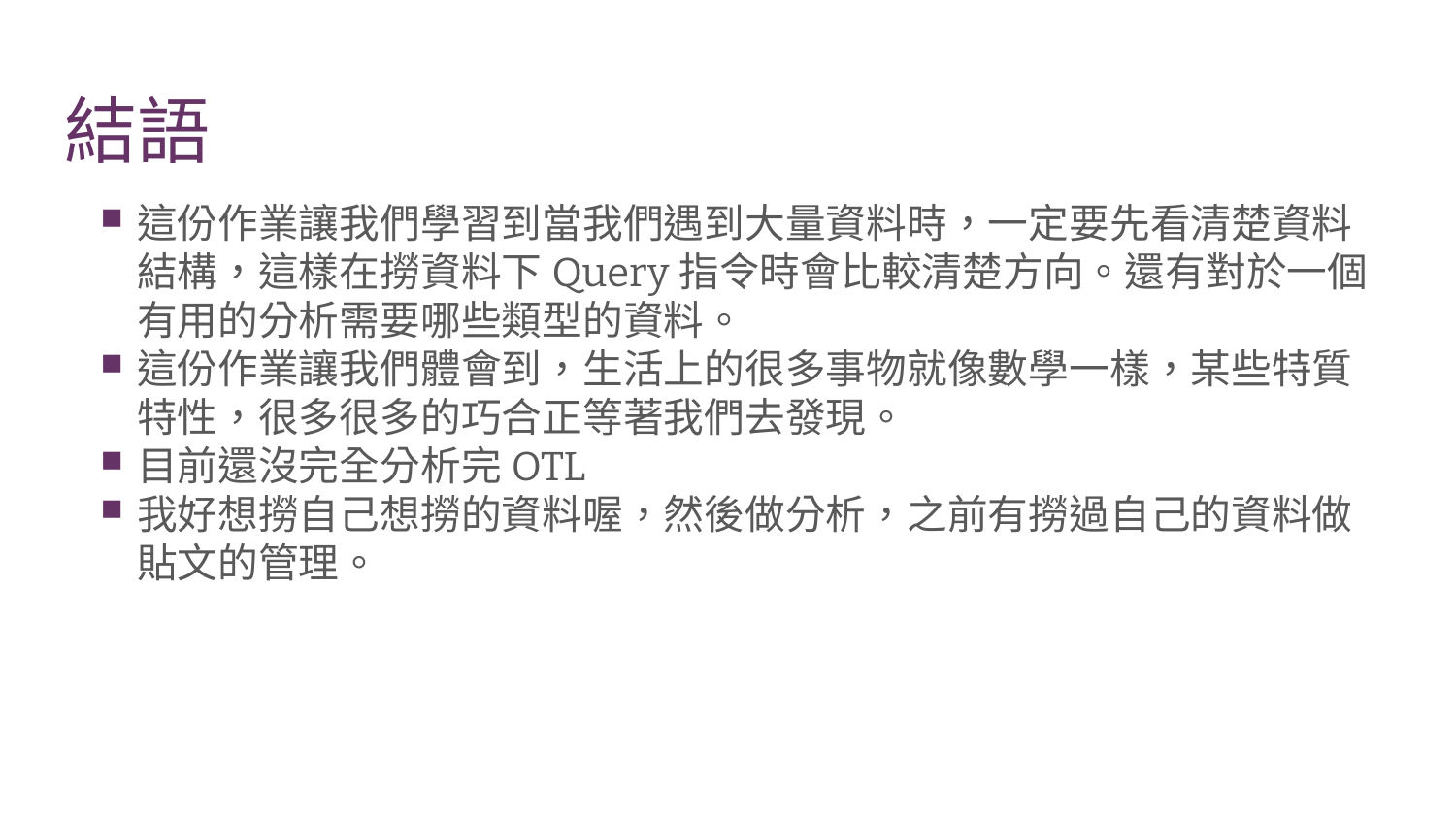

# 結語
這份作業讓我們學習到當我們遇到大量資料時，一定要先看清楚資料結構，這樣在撈資料下Query指令時會比較清楚方向。還有對於一個有用的分析需要哪些類型的資料。
這份作業讓我們體會到，生活上的很多事物就像數學一樣，某些特質特性，很多很多的巧合正等著我們去發現。
目前還沒完全分析完OTL
我好想撈自己想撈的資料喔，然後做分析，之前有撈過自己的資料做貼文的管理。